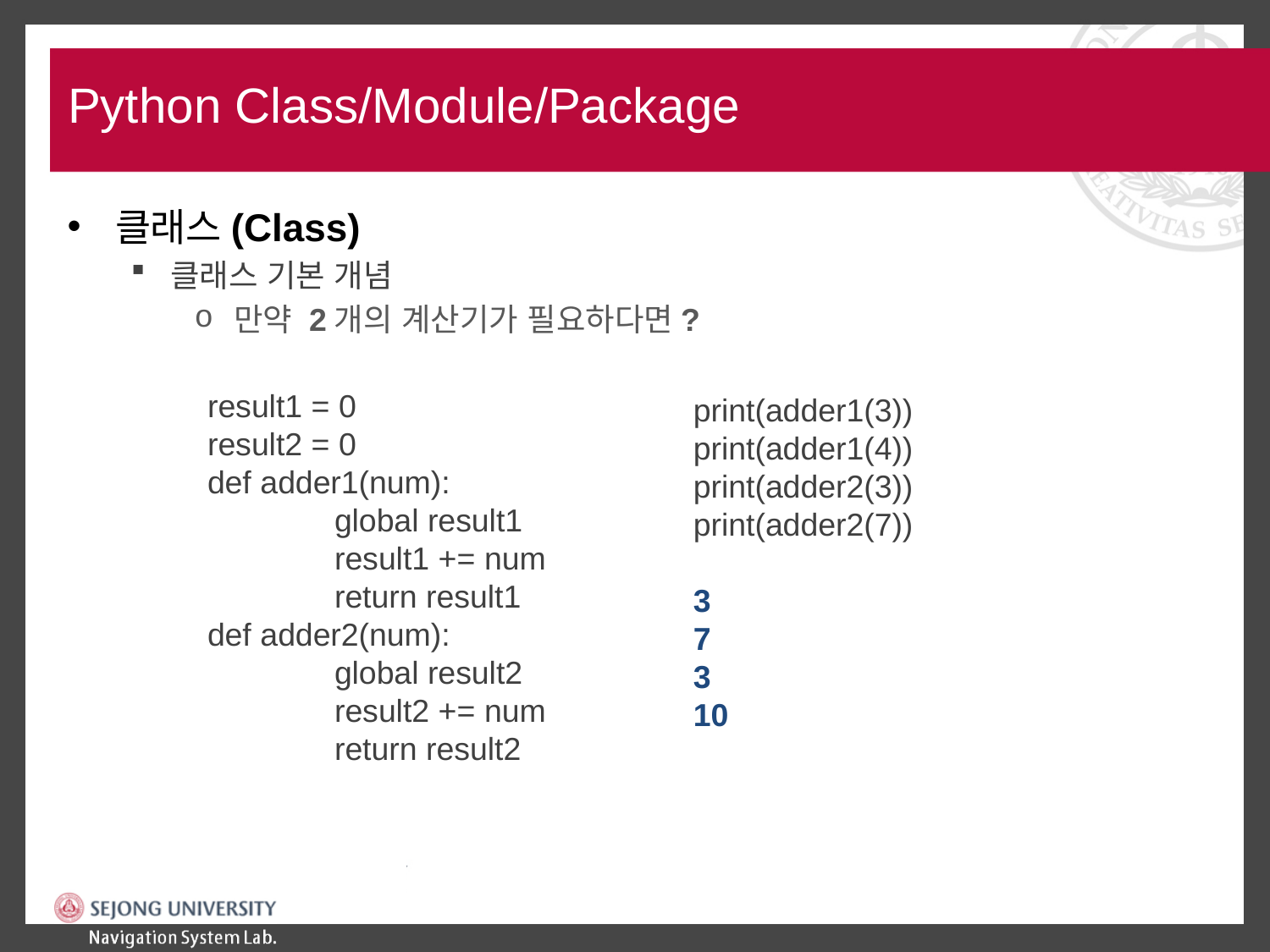

# Python Class/Module/Package
클래스(Class)
클래스 기본 개념
만약 2개의 계산기가 필요하다면?

result1 = 0
result2 = 0
def adder1(num):
	global result1
	result1 += num
	return result1
def adder2(num):
	global result2
	result2 += num
	return result2

print(adder1(3))
print(adder1(4))
print(adder2(3))
print(adder2(7))

3
7
3
10